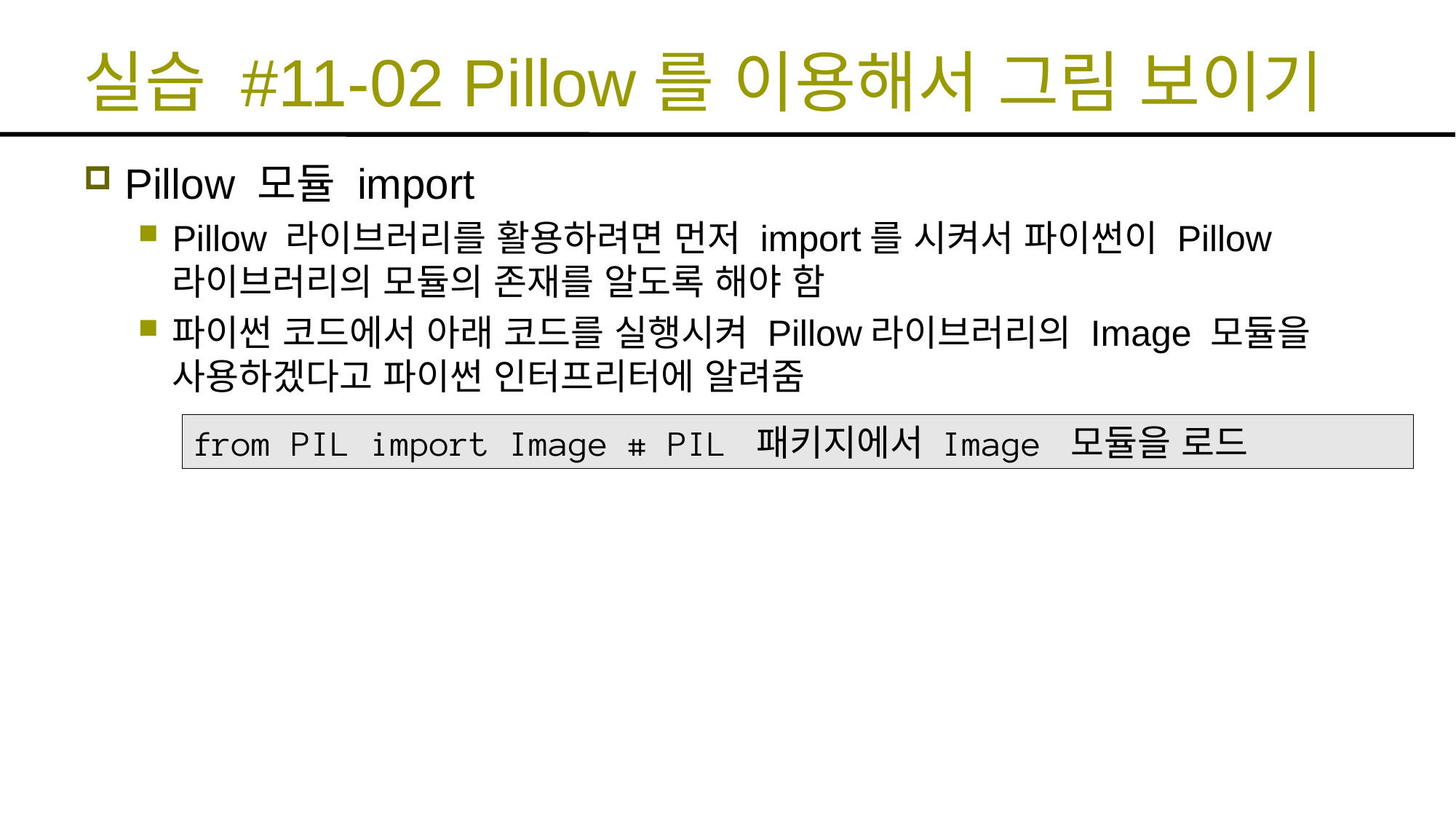

# 실습 #11-02 Pillow를 이용해서 그림 보이기
Pillow 모듈 import
Pillow 라이브러리를 활용하려면 먼저 import를 시켜서 파이썬이 Pillow 라이브러리의 모듈의 존재를 알도록 해야 함
파이썬 코드에서 아래 코드를 실행시켜 Pillow라이브러리의 Image 모듈을 사용하겠다고 파이썬 인터프리터에 알려줌

from PIL import Image # PIL 패키지에서 Image 모듈을 로드